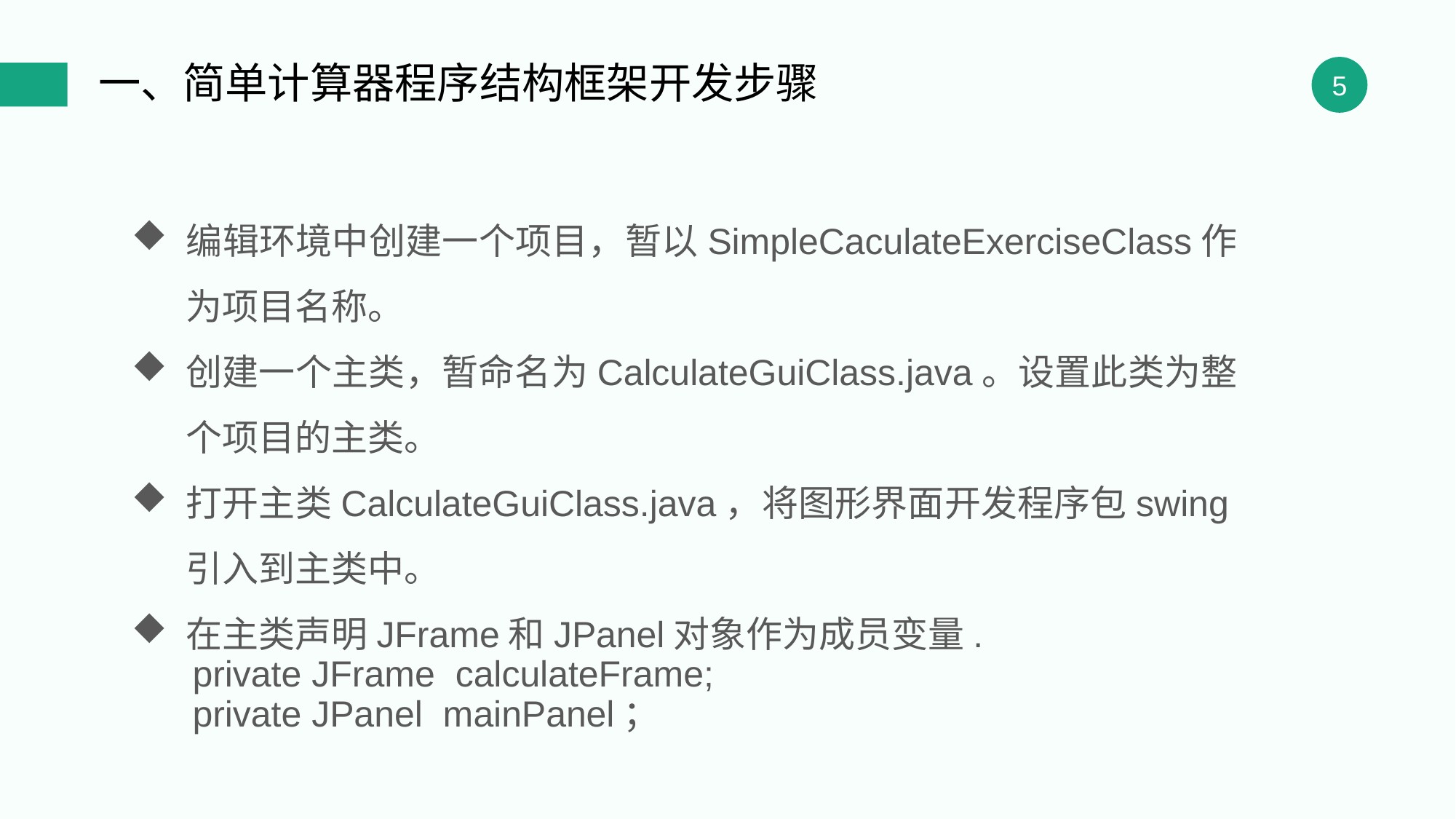

一、简单计算器程序结构框架开发步骤

编辑环境中创建一个项目，暂以SimpleCaculateExerciseClass作为项目名称。
创建一个主类，暂命名为CalculateGuiClass.java。设置此类为整个项目的主类。
打开主类CalculateGuiClass.java，将图形界面开发程序包swing引入到主类中。
在主类声明JFrame和JPanel对象作为成员变量.

      private JFrame  calculateFrame;

      private JPanel  mainPanel；